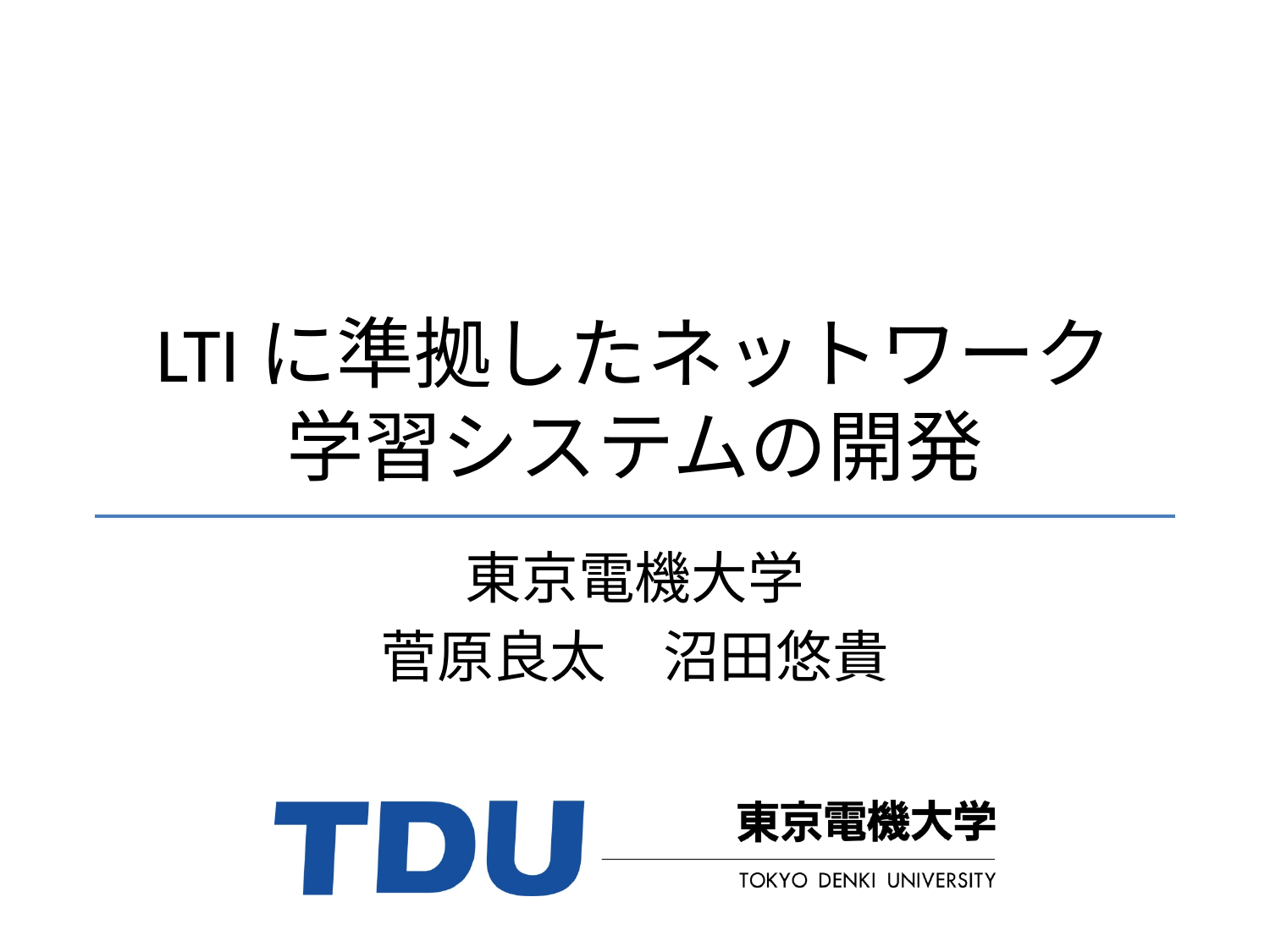

# LTIに準拠したネットワーク 学習システムの開発
東京電機大学
菅原良太　沼田悠貴